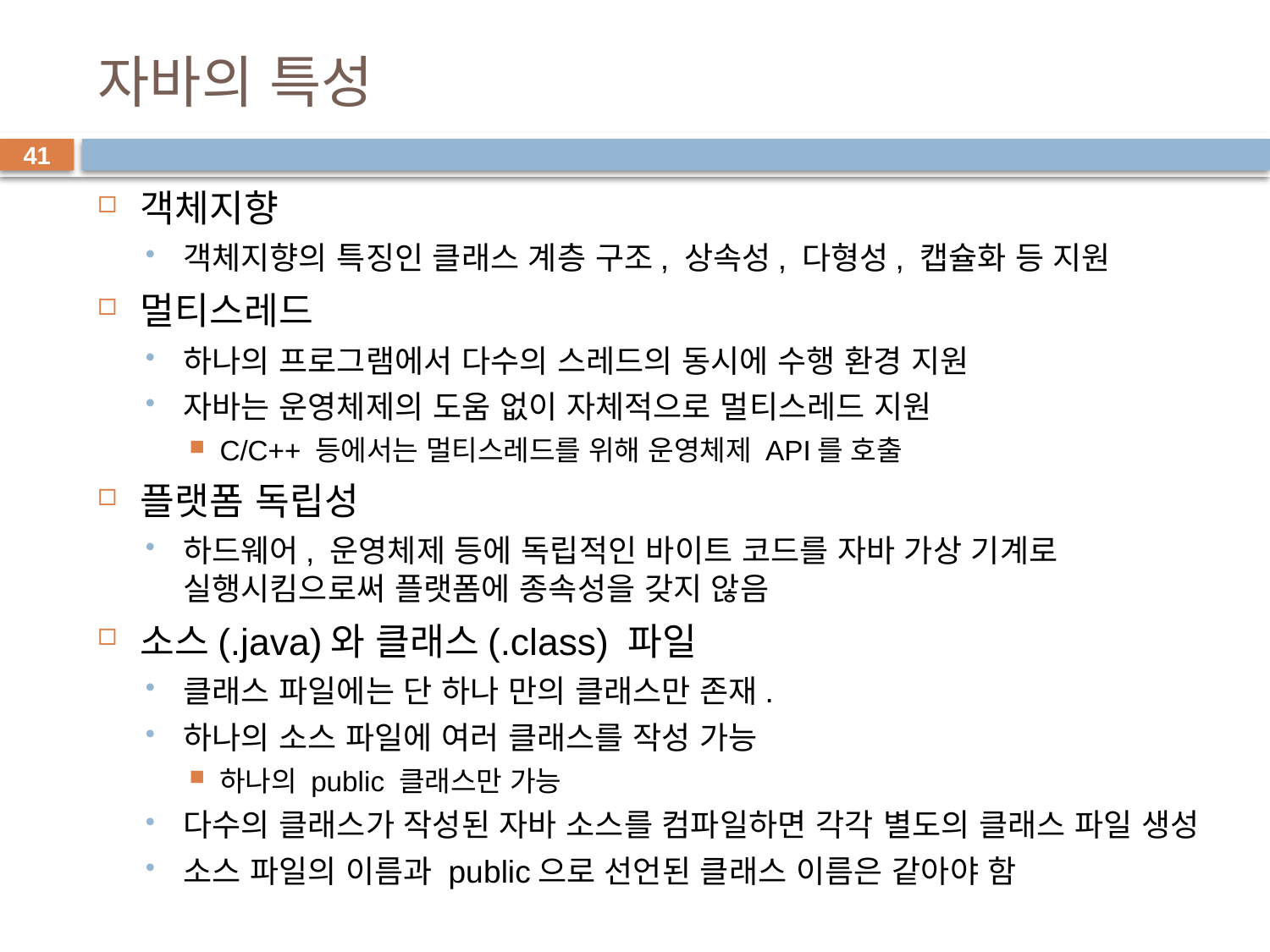

# 자바의 특성
41
객체지향
객체지향의 특징인 클래스 계층 구조, 상속성, 다형성, 캡슐화 등 지원
멀티스레드
하나의 프로그램에서 다수의 스레드의 동시에 수행 환경 지원
자바는 운영체제의 도움 없이 자체적으로 멀티스레드 지원
C/C++ 등에서는 멀티스레드를 위해 운영체제 API를 호출
플랫폼 독립성
하드웨어, 운영체제 등에 독립적인 바이트 코드를 자바 가상 기계로 실행시킴으로써 플랫폼에 종속성을 갖지 않음
소스(.java)와 클래스(.class) 파일
클래스 파일에는 단 하나 만의 클래스만 존재.
하나의 소스 파일에 여러 클래스를 작성 가능
하나의 public 클래스만 가능
다수의 클래스가 작성된 자바 소스를 컴파일하면 각각 별도의 클래스 파일 생성
소스 파일의 이름과 public으로 선언된 클래스 이름은 같아야 함